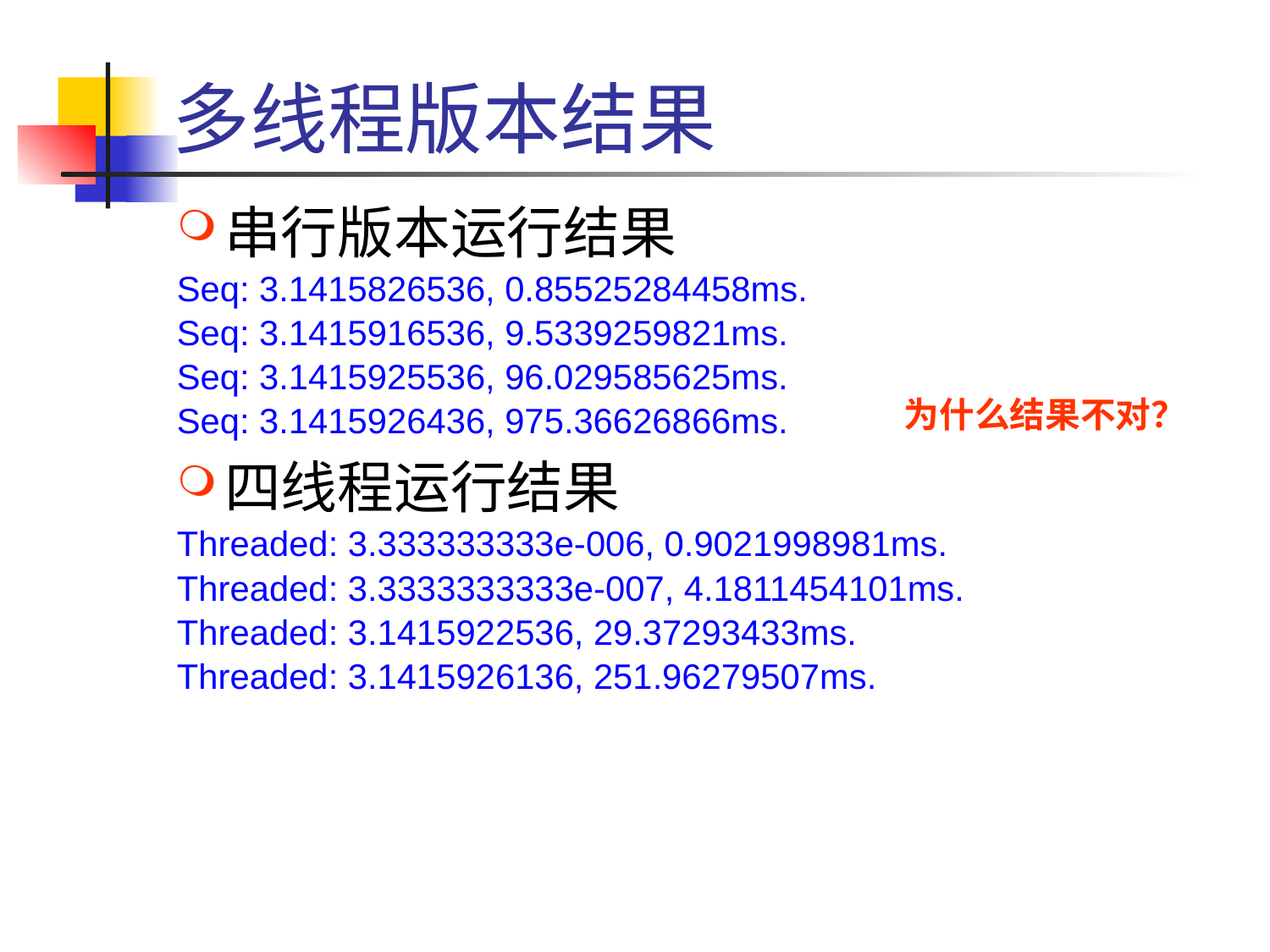

# 多线程版本结果
串行版本运行结果
Seq: 3.1415826536, 0.85525284458ms.
Seq: 3.1415916536, 9.5339259821ms.
Seq: 3.1415925536, 96.029585625ms.
Seq: 3.1415926436, 975.36626866ms.
四线程运行结果
Threaded: 3.333333333e-006, 0.9021998981ms.
Threaded: 3.3333333333e-007, 4.1811454101ms.
Threaded: 3.1415922536, 29.37293433ms.
Threaded: 3.1415926136, 251.96279507ms.

为什么结果不对？